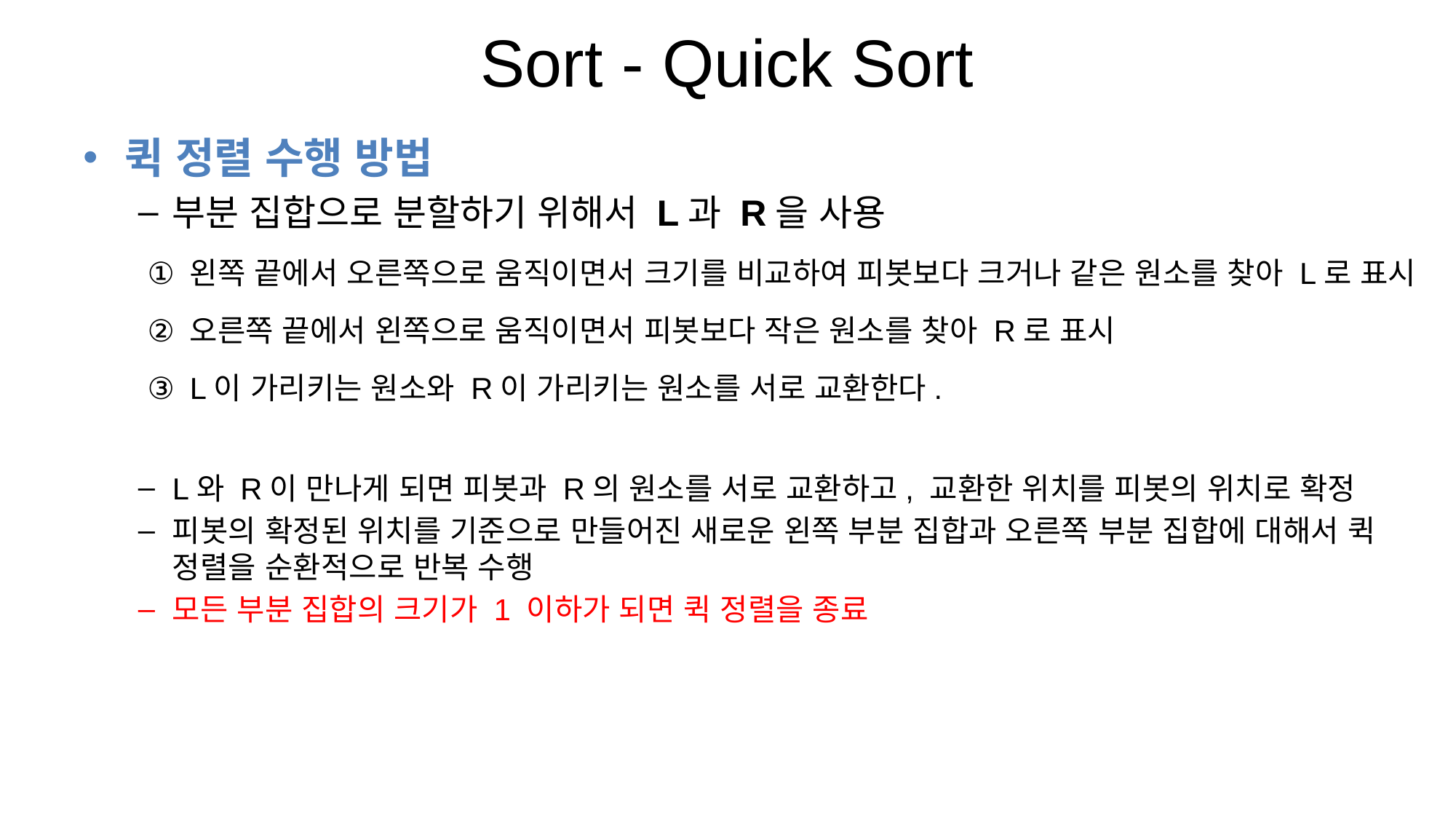

# Sort - Quick Sort
퀵 정렬 수행 방법
부분 집합으로 분할하기 위해서 L과 R을 사용
왼쪽 끝에서 오른쪽으로 움직이면서 크기를 비교하여 피봇보다 크거나 같은 원소를 찾아 L로 표시
오른쪽 끝에서 왼쪽으로 움직이면서 피봇보다 작은 원소를 찾아 R로 표시
L이 가리키는 원소와 R이 가리키는 원소를 서로 교환한다.

L와 R이 만나게 되면 피봇과 R의 원소를 서로 교환하고, 교환한 위치를 피봇의 위치로 확정
피봇의 확정된 위치를 기준으로 만들어진 새로운 왼쪽 부분 집합과 오른쪽 부분 집합에 대해서 퀵 정렬을 순환적으로 반복 수행
모든 부분 집합의 크기가 1 이하가 되면 퀵 정렬을 종료